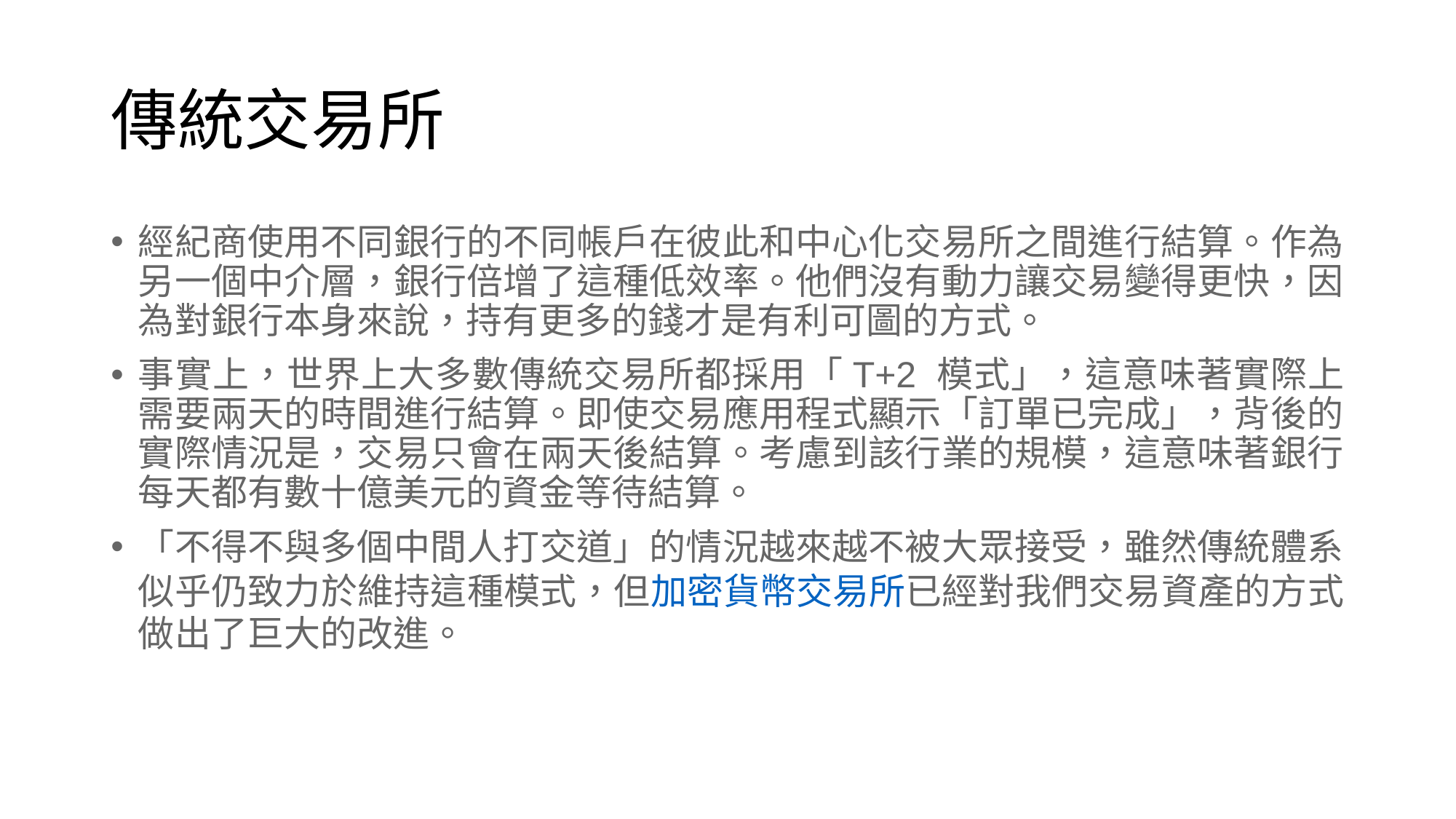

# 傳統交易所
經紀商使用不同銀行的不同帳戶在彼此和中心化交易所之間進行結算。作為另一個中介層，銀行倍增了這種低效率。他們沒有動力讓交易變得更快，因為對銀行本身來說，持有更多的錢才是有利可圖的方式。
事實上，世界上大多數傳統交易所都採用「T+2 模式」，這意味著實際上需要兩天的時間進行結算。即使交易應用程式顯示「訂單已完成」，背後的實際情況是，交易只會在兩天後結算。考慮到該行業的規模，這意味著銀行每天都有數十億美元的資金等待結算。
「不得不與多個中間人打交道」的情況越來越不被大眾接受，雖然傳統體系似乎仍致力於維持這種模式，但加密貨幣交易所已經對我們交易資產的方式做出了巨大的改進。